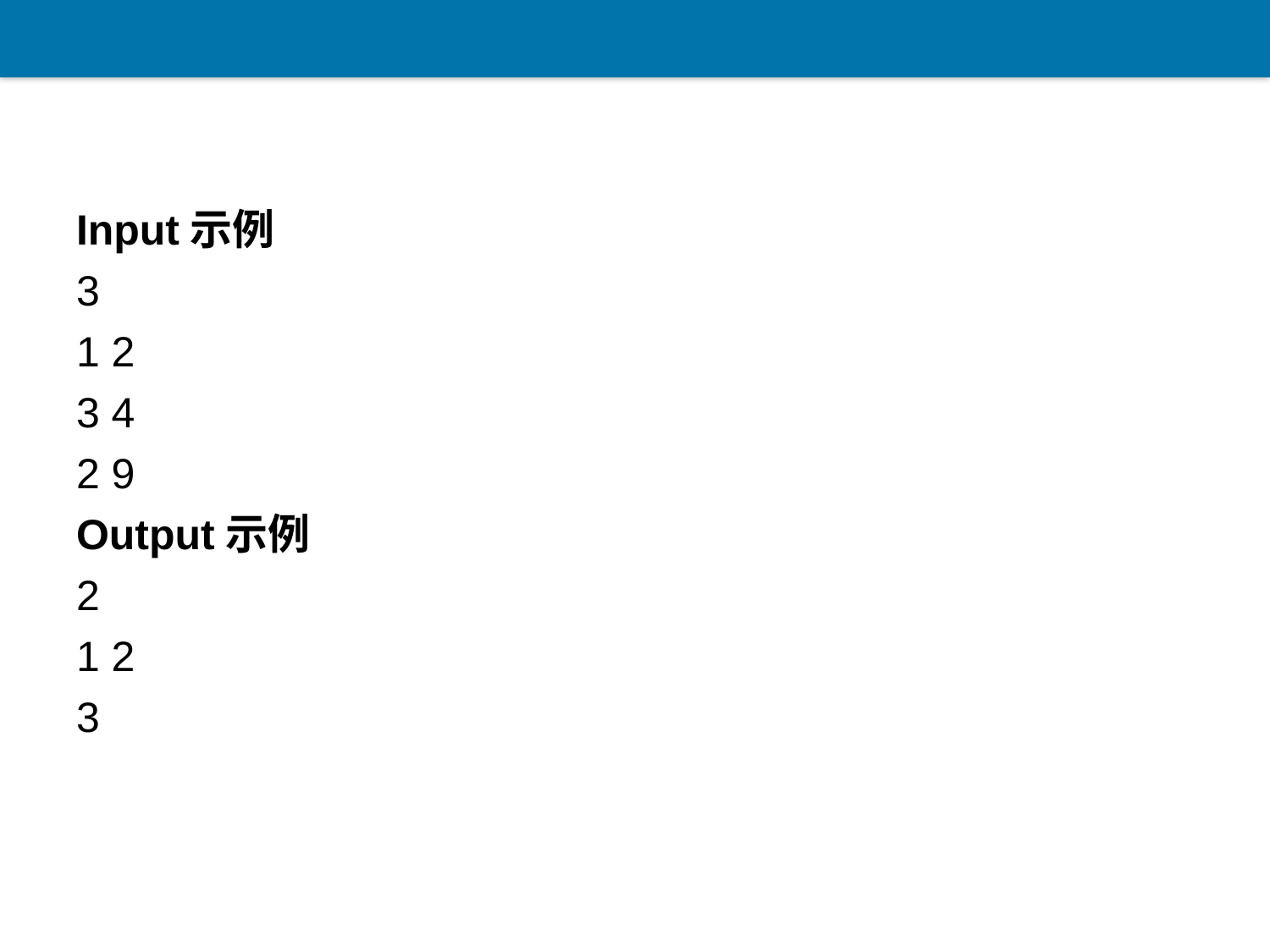

Input示例
3
1 2
3 4
2 9
Output示例
2
1 2
3